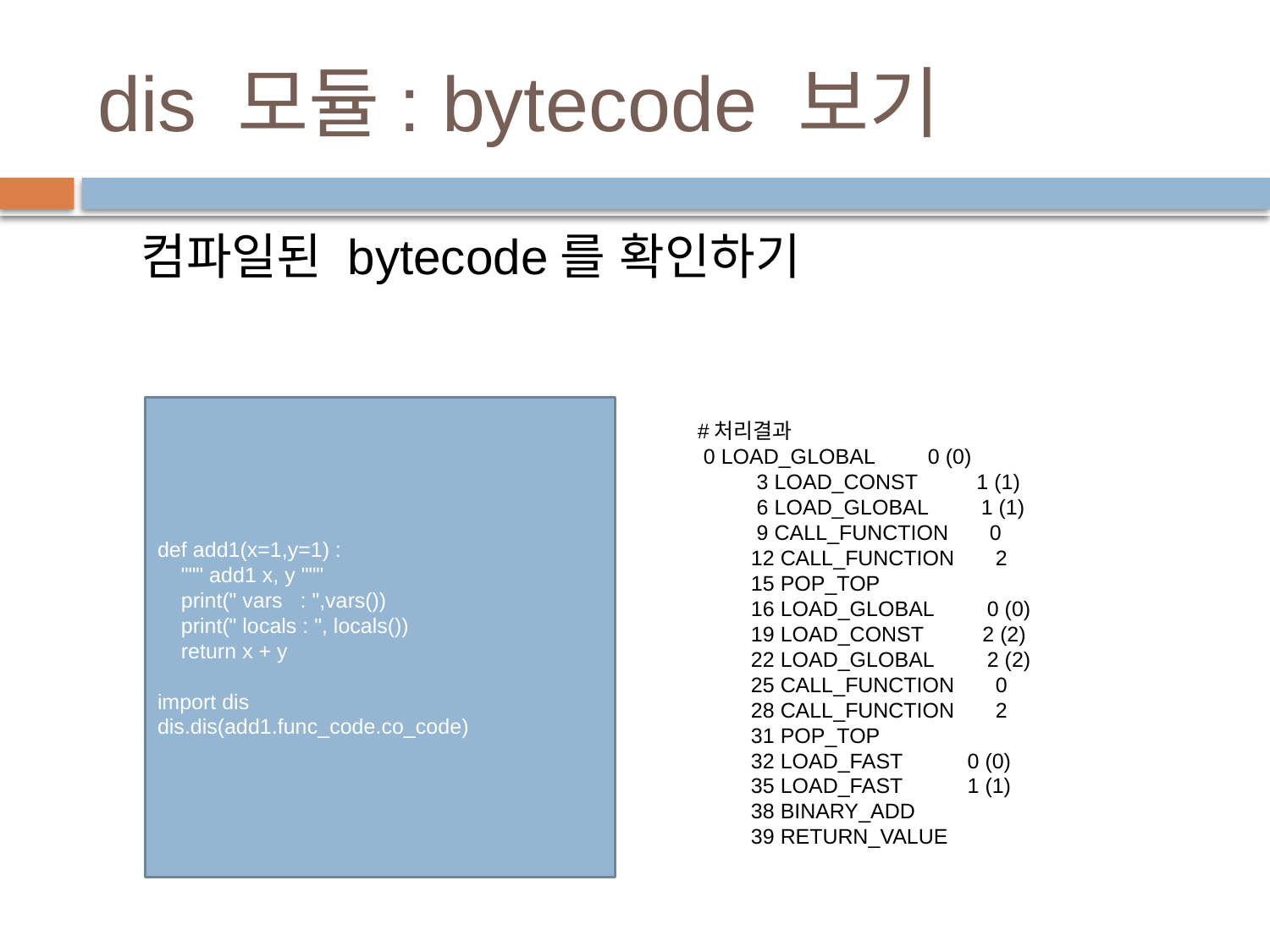

# dis 모듈: bytecode 보기
컴파일된 bytecode를 확인하기
def add1(x=1,y=1) :
    """ add1 x, y """
    print(" vars   : ",vars())
    print(" locals : ", locals())
    return x + y

import dis
dis.dis(add1.func_code.co_code)
#처리결과
 0 LOAD_GLOBAL         0 (0)
          3 LOAD_CONST          1 (1)
          6 LOAD_GLOBAL         1 (1)
          9 CALL_FUNCTION       0
         12 CALL_FUNCTION       2
         15 POP_TOP
         16 LOAD_GLOBAL         0 (0)
         19 LOAD_CONST          2 (2)
         22 LOAD_GLOBAL         2 (2)
         25 CALL_FUNCTION       0
         28 CALL_FUNCTION       2
         31 POP_TOP
         32 LOAD_FAST           0 (0)
         35 LOAD_FAST           1 (1)
         38 BINARY_ADD
         39 RETURN_VALUE